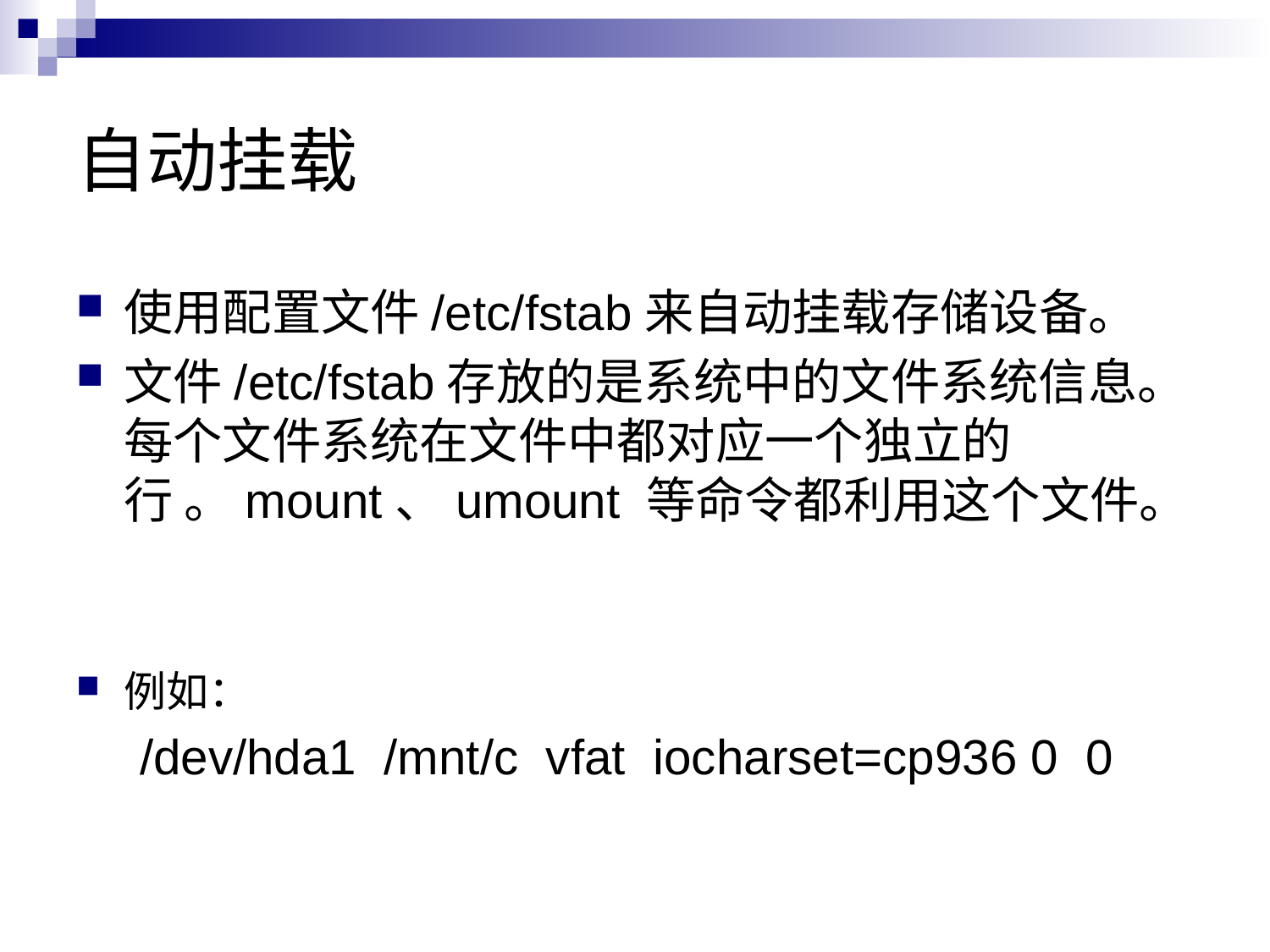

# 自动挂载
使用配置文件/etc/fstab来自动挂载存储设备。
文件/etc/fstab存放的是系统中的文件系统信息。每个文件系统在文件中都对应一个独立的行 。mount、umount 等命令都利用这个文件。

例如：
/dev/hda1  /mnt/c  vfat  iocharset=cp936 0  0